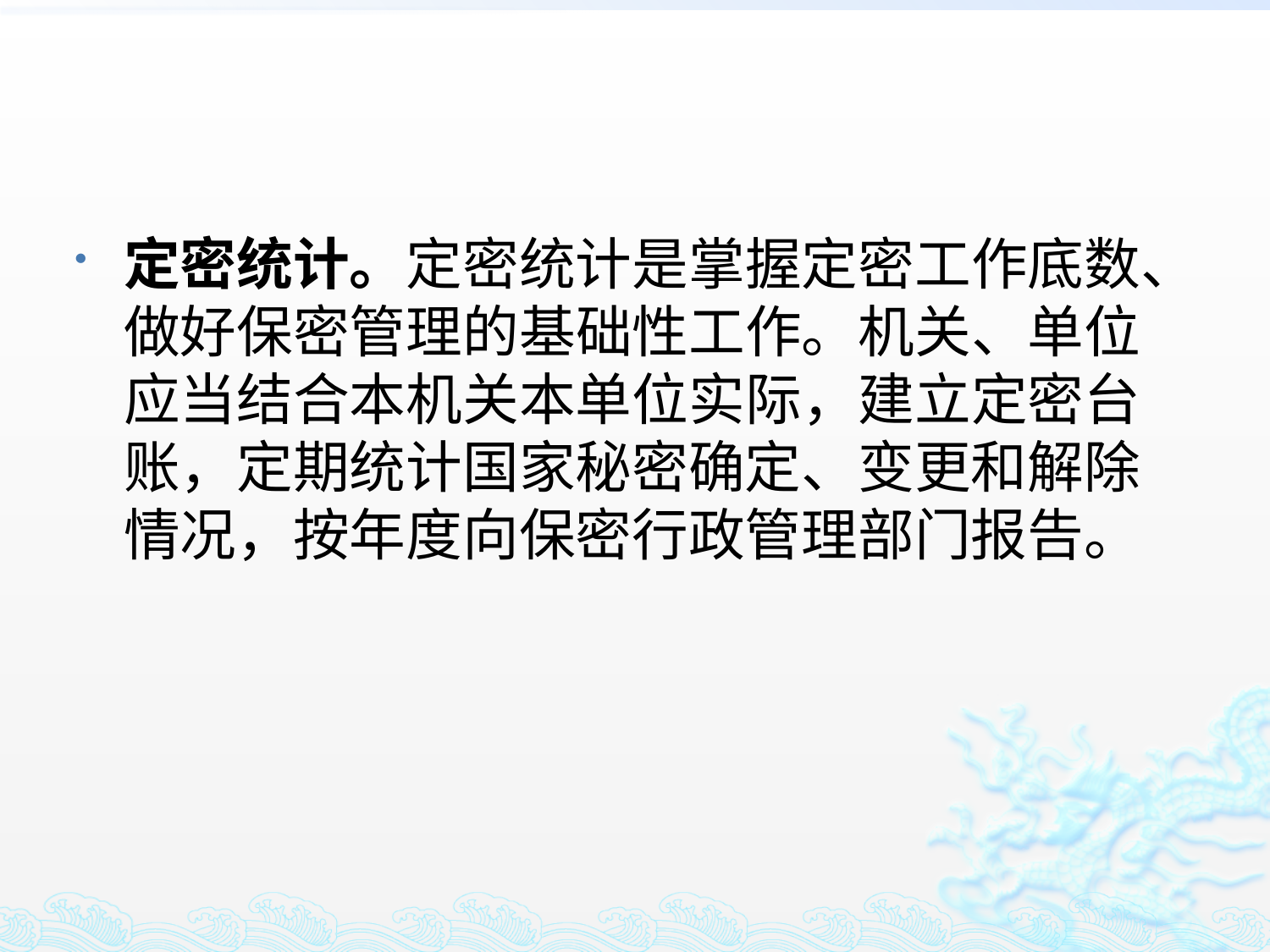

#
定密统计。定密统计是掌握定密工作底数、做好保密管理的基础性工作。机关、单位应当结合本机关本单位实际，建立定密台账，定期统计国家秘密确定、变更和解除情况，按年度向保密行政管理部门报告。